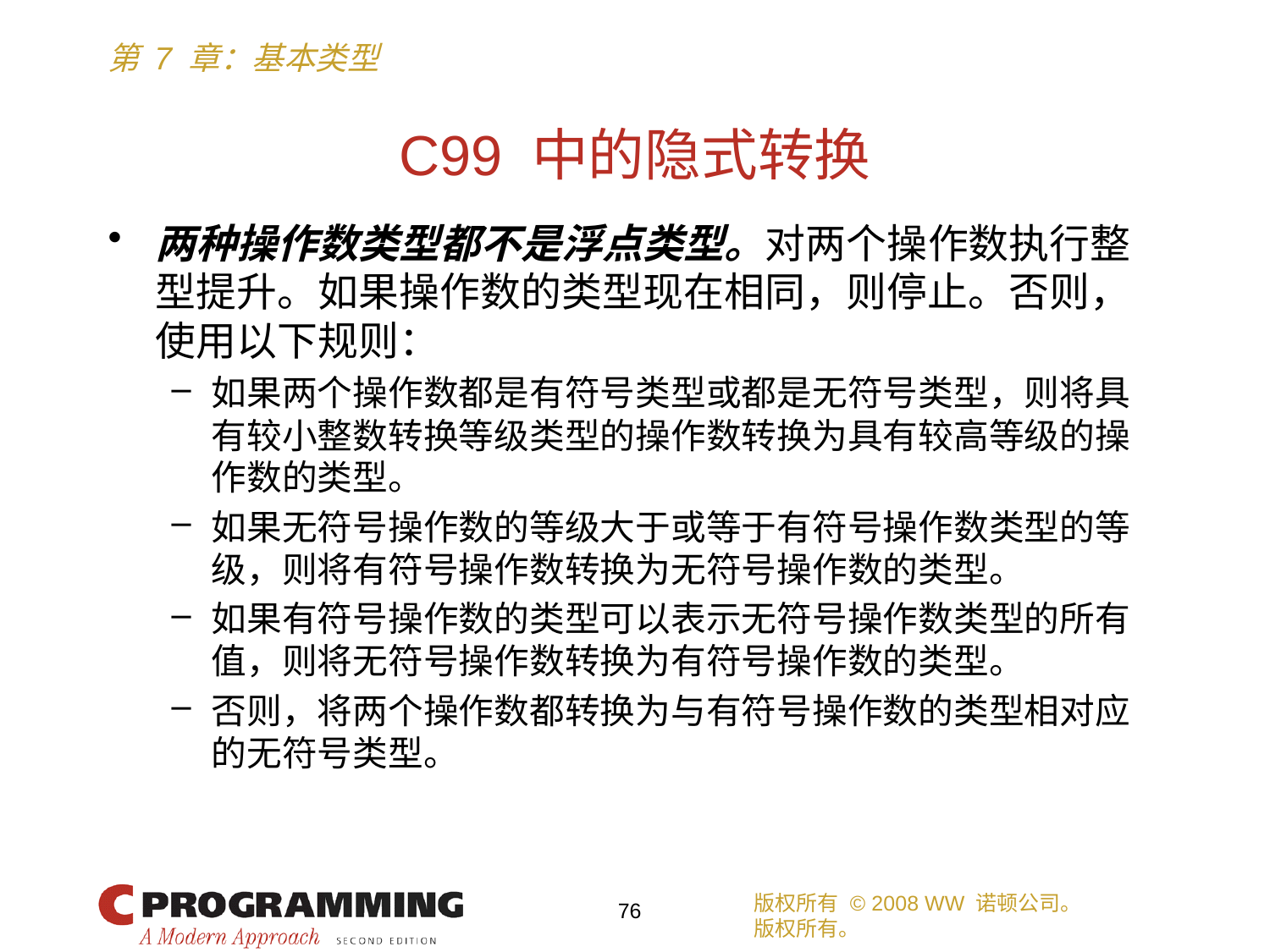

# C99 中的隐式转换
两种操作数类型都不是浮点类型。对两个操作数执行整型提升。如果操作数的类型现在相同，则停止。否则，使用以下规则：
如果两个操作数都是有符号类型或都是无符号类型，则将具有较小整数转换等级类型的操作数转换为具有较高等级的操作数的类型。
如果无符号操作数的等级大于或等于有符号操作数类型的等级，则将有符号操作数转换为无符号操作数的类型。
如果有符号操作数的类型可以表示无符号操作数类型的所有值，则将无符号操作数转换为有符号操作数的类型。
否则，将两个操作数都转换为与有符号操作数的类型相对应的无符号类型。
版权所有 © 2008 WW 诺顿公司。
版权所有。
76